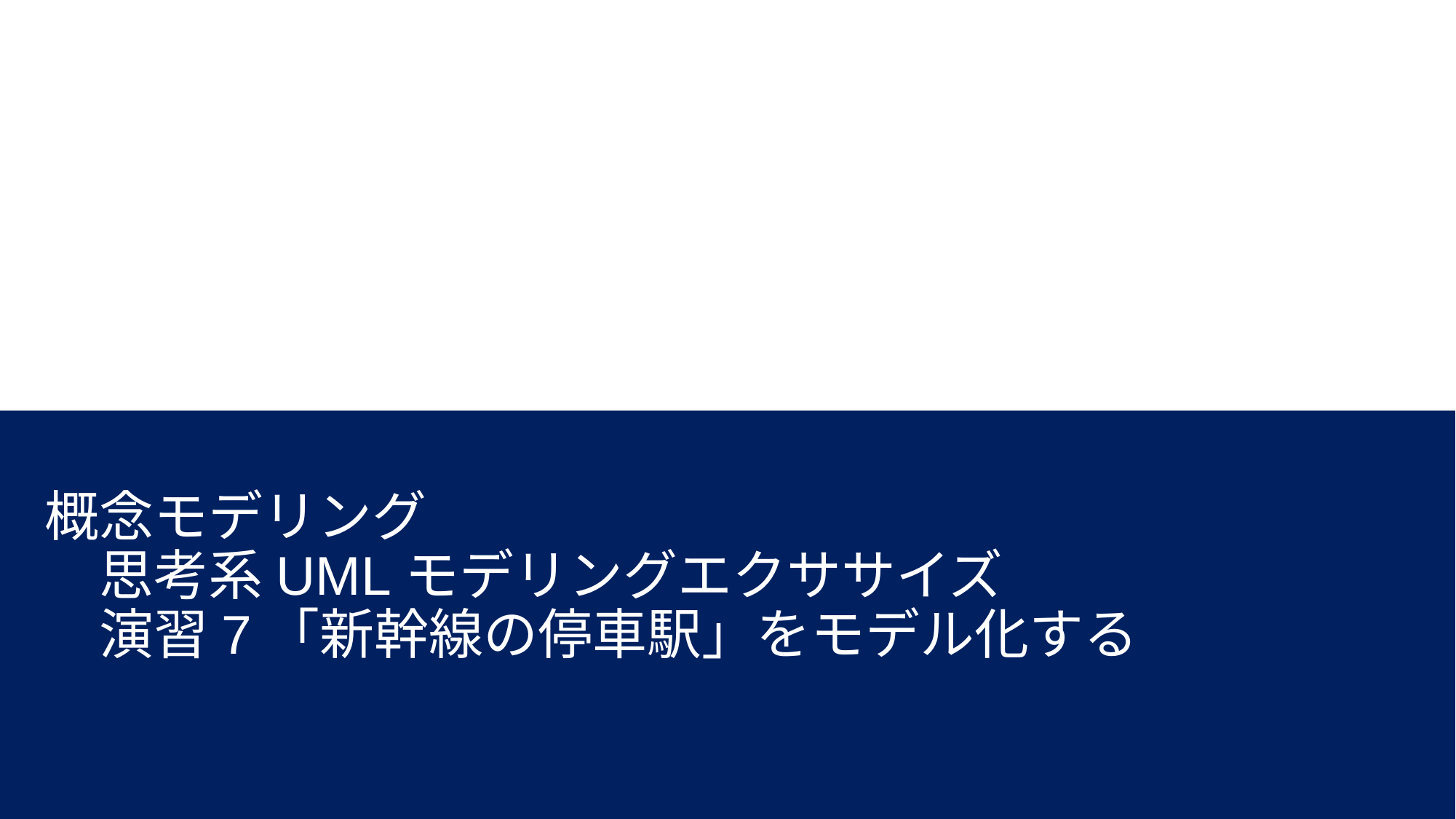

# 概念モデリング 　思考系UMLモデリングエクササイズ 　演習7「新幹線の停車駅」をモデル化する